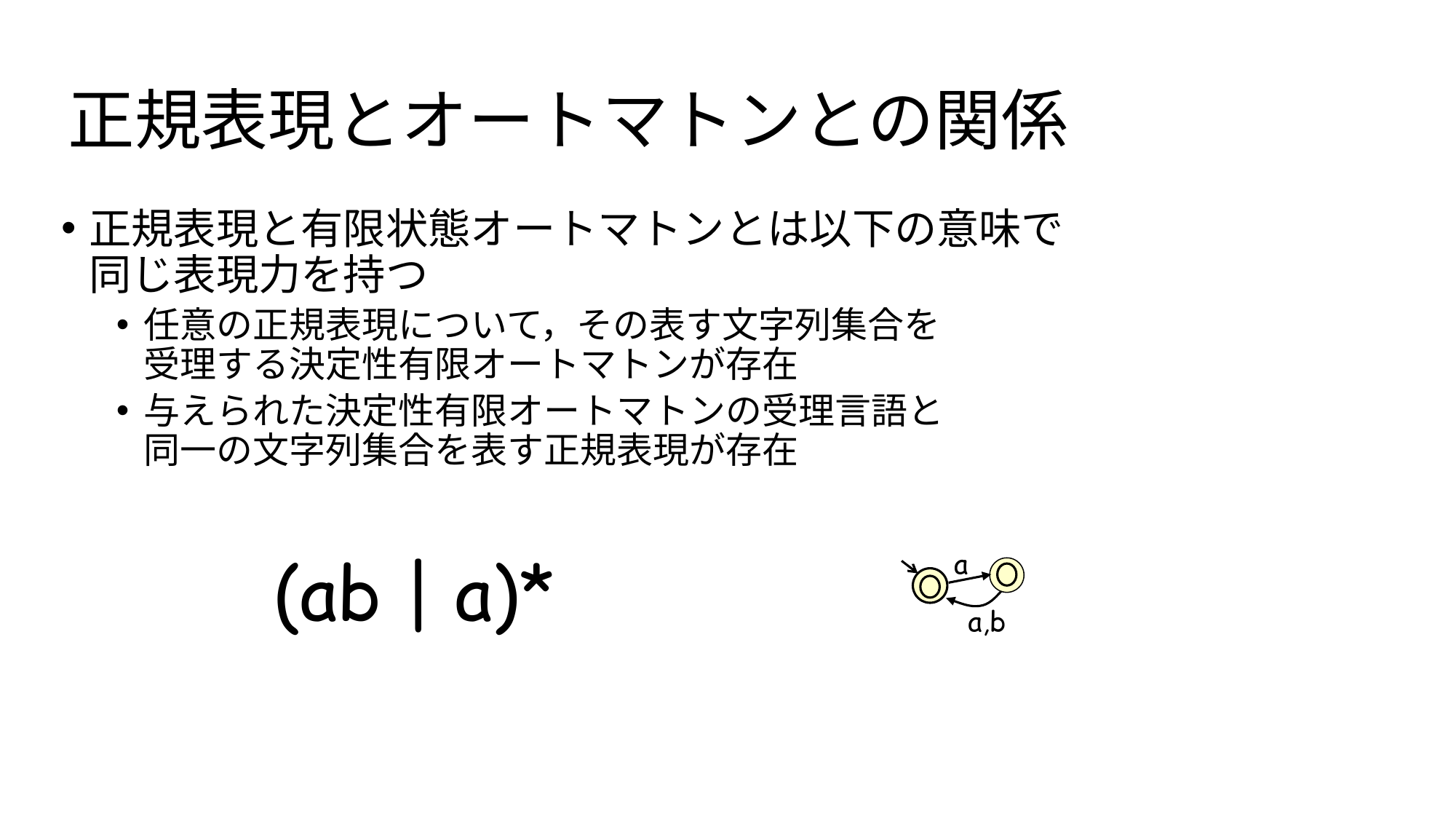

# 正規表現とオートマトンとの関係
正規表現と有限状態オートマトンとは以下の意味で
同じ表現力を持つ
任意の正規表現について，その表す文字列集合を
受理する決定性有限オートマトンが存在
与えられた決定性有限オートマトンの受理言語と
同一の文字列集合を表す正規表現が存在
(ab | a)*
a

a,b